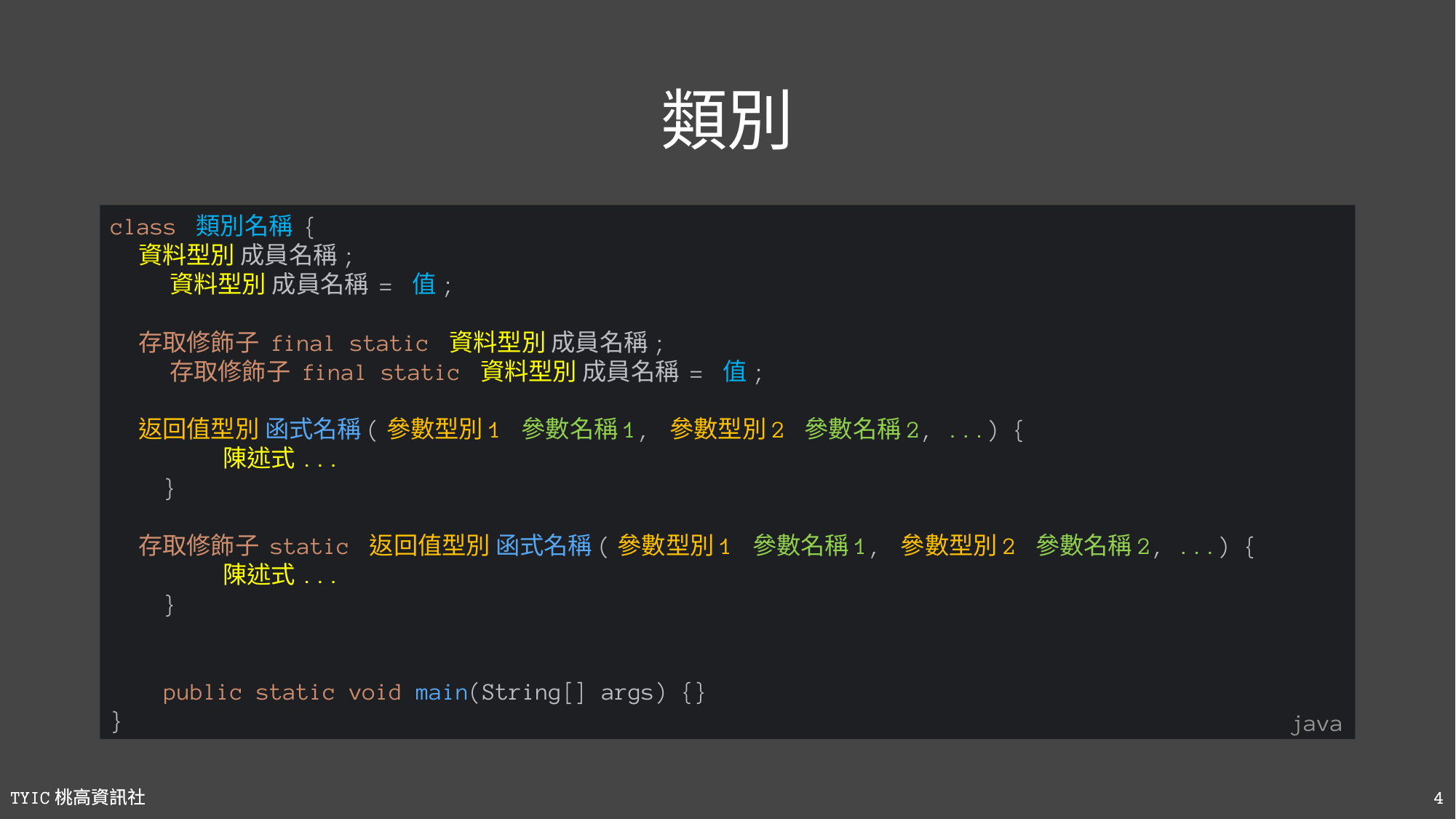

# 類別
class 類別名稱 {
    資料型別 成員名稱;
    資料型別 成員名稱 = 值;

    存取修飾子 final static 資料型別 成員名稱;
    存取修飾子 final static 資料型別 成員名稱 = 值;

    返回值型別 函式名稱(參數型別1 參數名稱1, 參數型別2 參數名稱2, ...) {
        陳述式...
    }

    存取修飾子 static 返回值型別 函式名稱(參數型別1 參數名稱1, 參數型別2 參數名稱2, ...) {
        陳述式...
    }
    public static void main(String[] args) {}
}
java